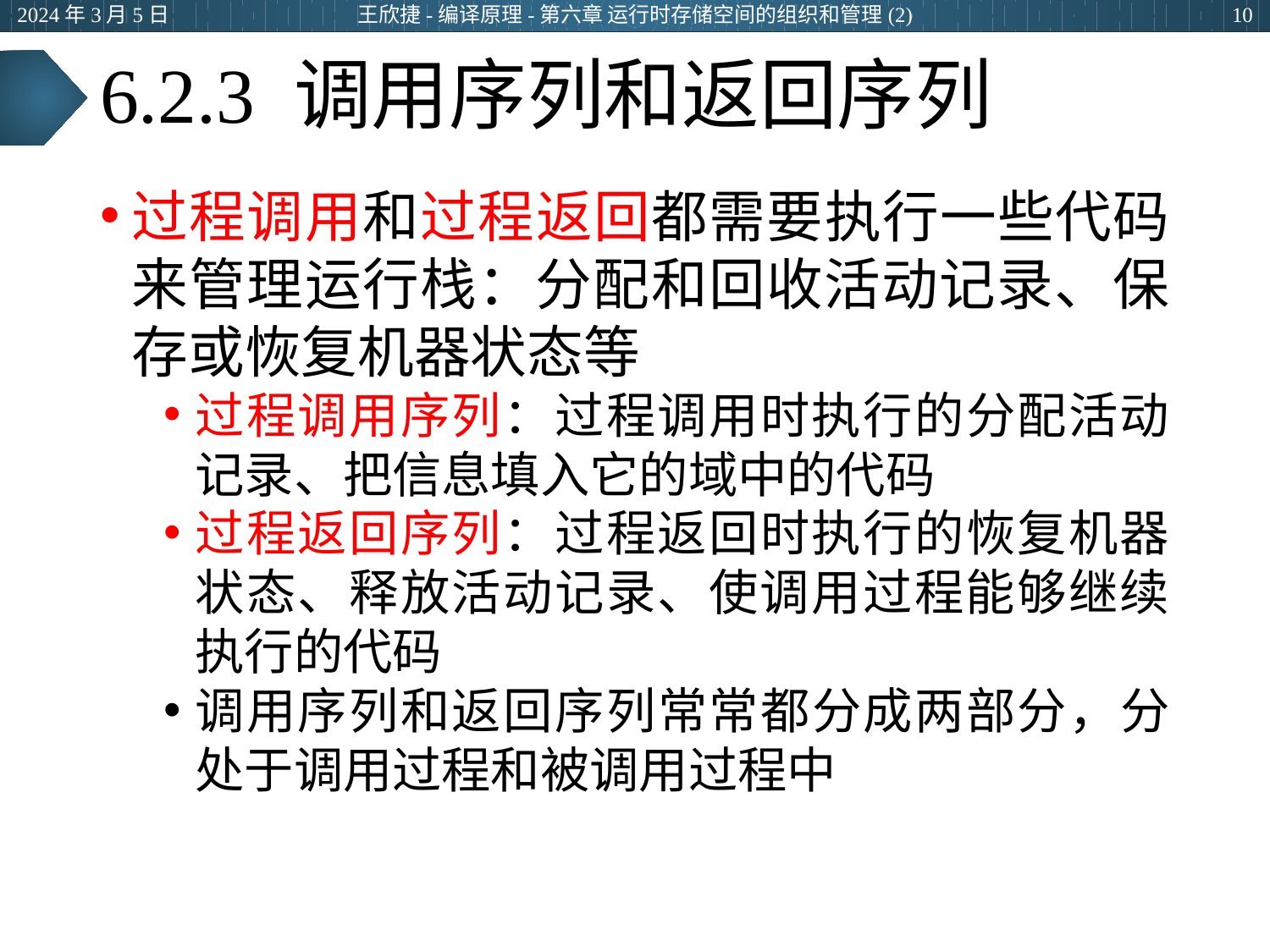

王欣捷-编译原理-第六章 运行时存储空间的组织和管理(2)
2024年3月5日
10
# 6.2.3 调用序列和返回序列
过程调用和过程返回都需要执行一些代码来管理运行栈：分配和回收活动记录、保存或恢复机器状态等
过程调用序列：过程调用时执行的分配活动记录、把信息填入它的域中的代码
过程返回序列：过程返回时执行的恢复机器状态、释放活动记录、使调用过程能够继续执行的代码
调用序列和返回序列常常都分成两部分，分处于调用过程和被调用过程中